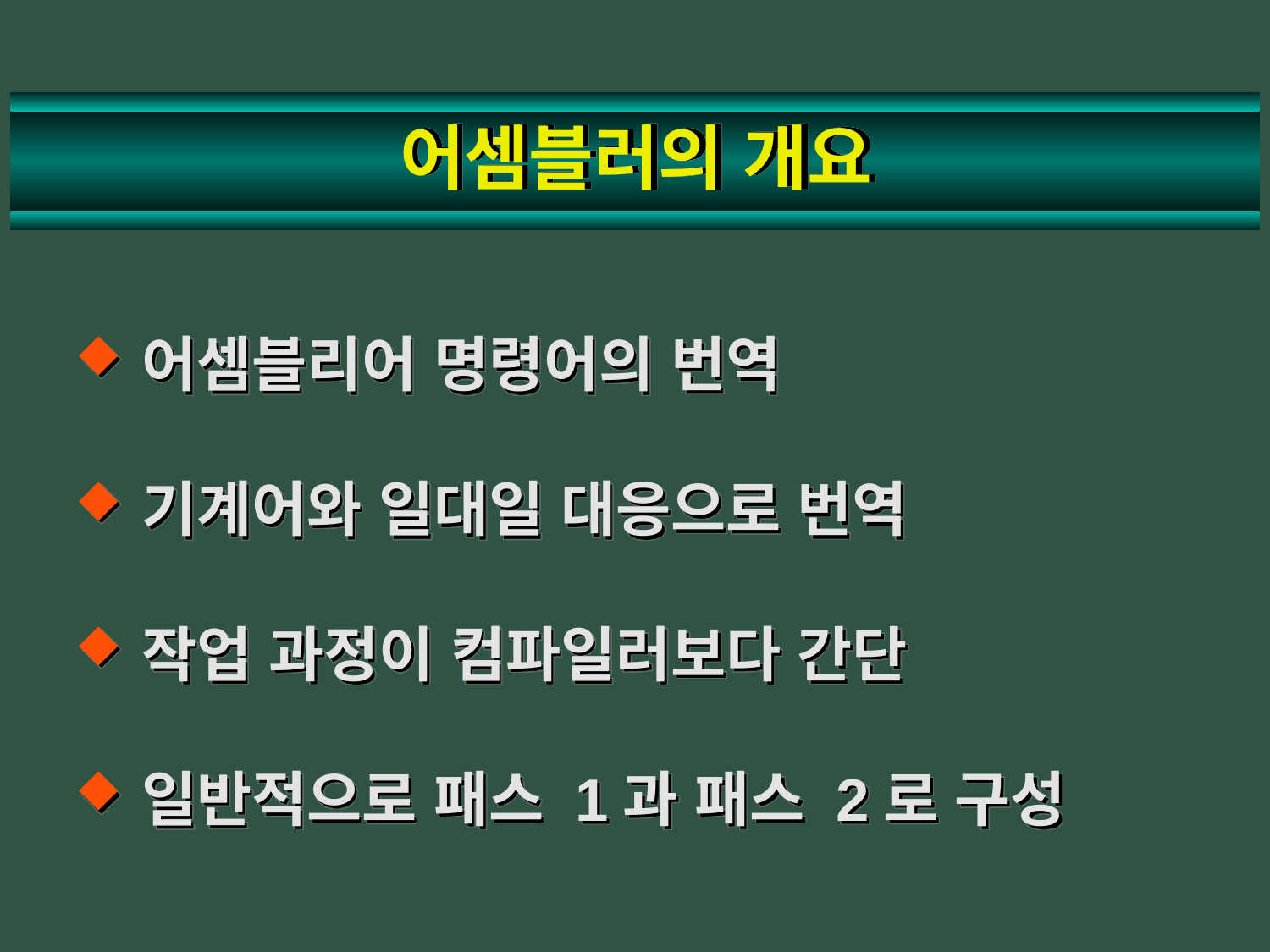

# 어셈블러의 개요
어셈블리어 명령어의 번역
기계어와 일대일 대응으로 번역
작업 과정이 컴파일러보다 간단
일반적으로 패스 1과 패스 2로 구성